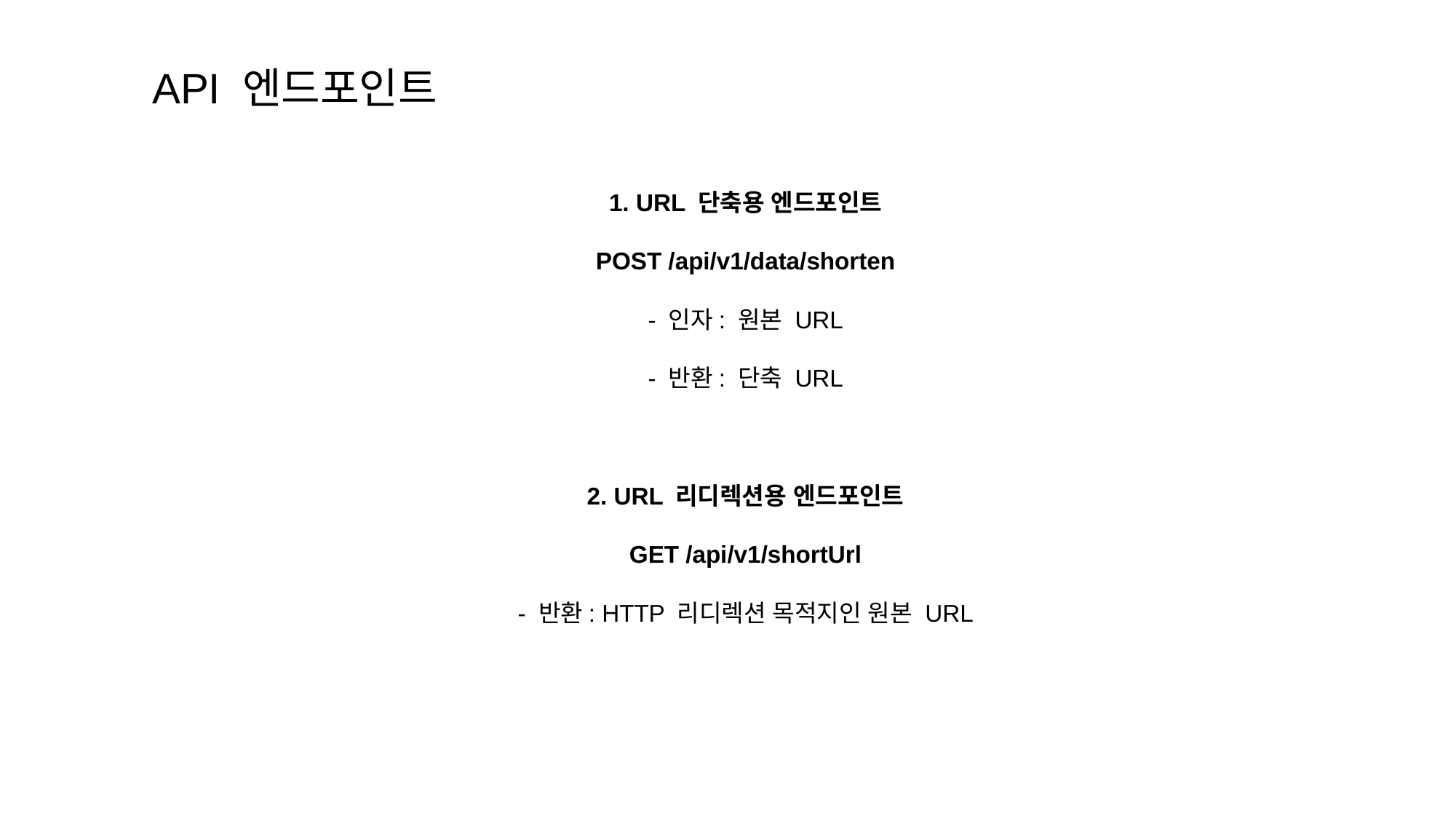

# API 엔드포인트
1. URL 단축용 엔드포인트
POST /api/v1/data/shorten
- 인자: 원본 URL
- 반환: 단축 URL

2. URL 리디렉션용 엔드포인트
GET /api/v1/shortUrl
- 반환: HTTP 리디렉션 목적지인 원본 URL